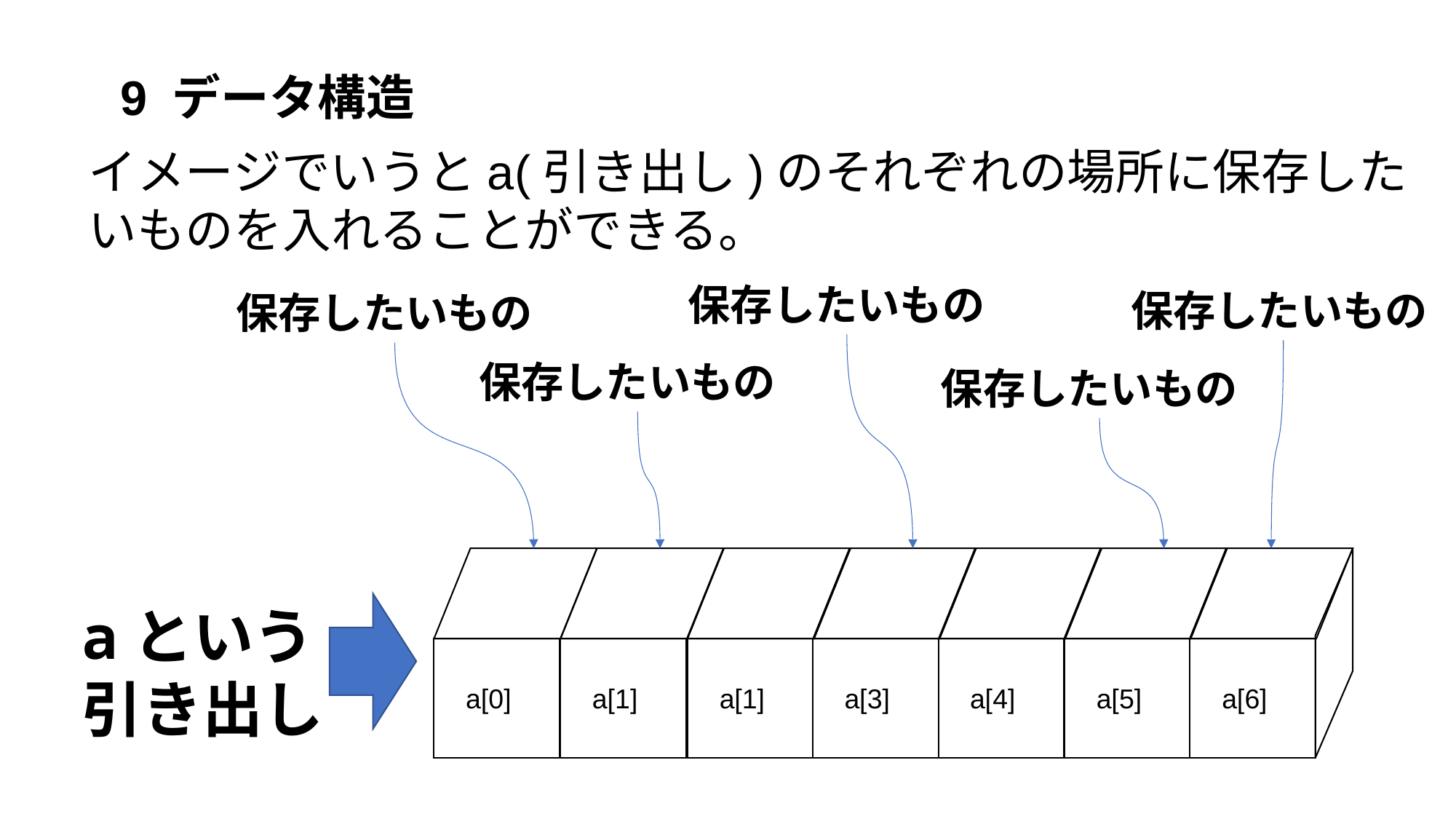

9 データ構造
イメージでいうとa(引き出し)のそれぞれの場所に保存したいものを入れることができる。
保存したいもの
保存したいもの
保存したいもの
保存したいもの
保存したいもの

aという
引き出し
a[1]
a[1]
a[3]
a[4]
a[5]
a[6]
a[0]